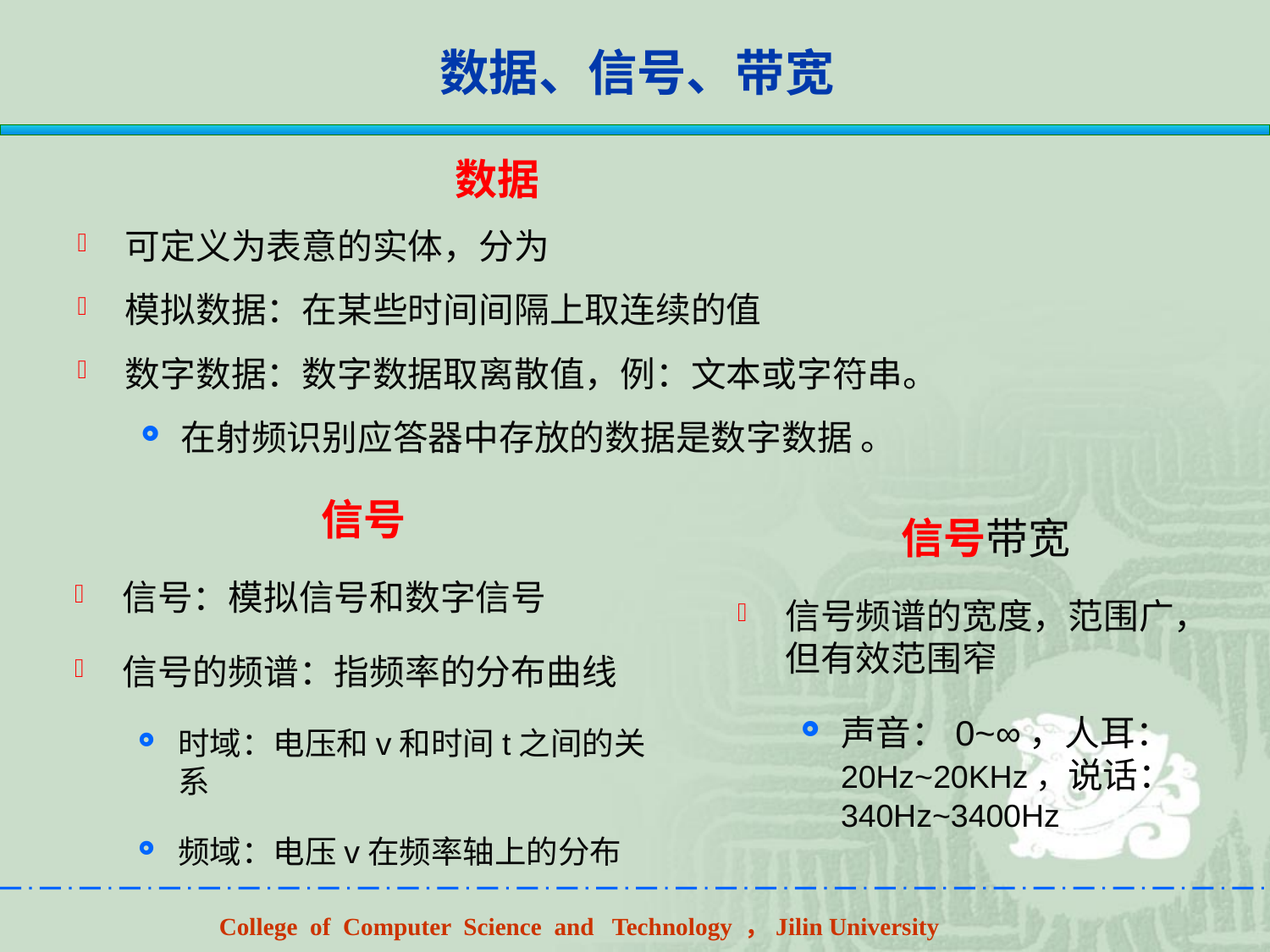

# 数据、信号、带宽
数据
可定义为表意的实体，分为
模拟数据：在某些时间间隔上取连续的值
数字数据：数字数据取离散值，例：文本或字符串。
在射频识别应答器中存放的数据是数字数据 。
信号
信号：模拟信号和数字信号
信号的频谱：指频率的分布曲线
时域：电压和v和时间t之间的关系
频域：电压v在频率轴上的分布
信号带宽
信号频谱的宽度，范围广，但有效范围窄
声音：0~∞，人耳：20Hz~20KHz，说话：340Hz~3400Hz